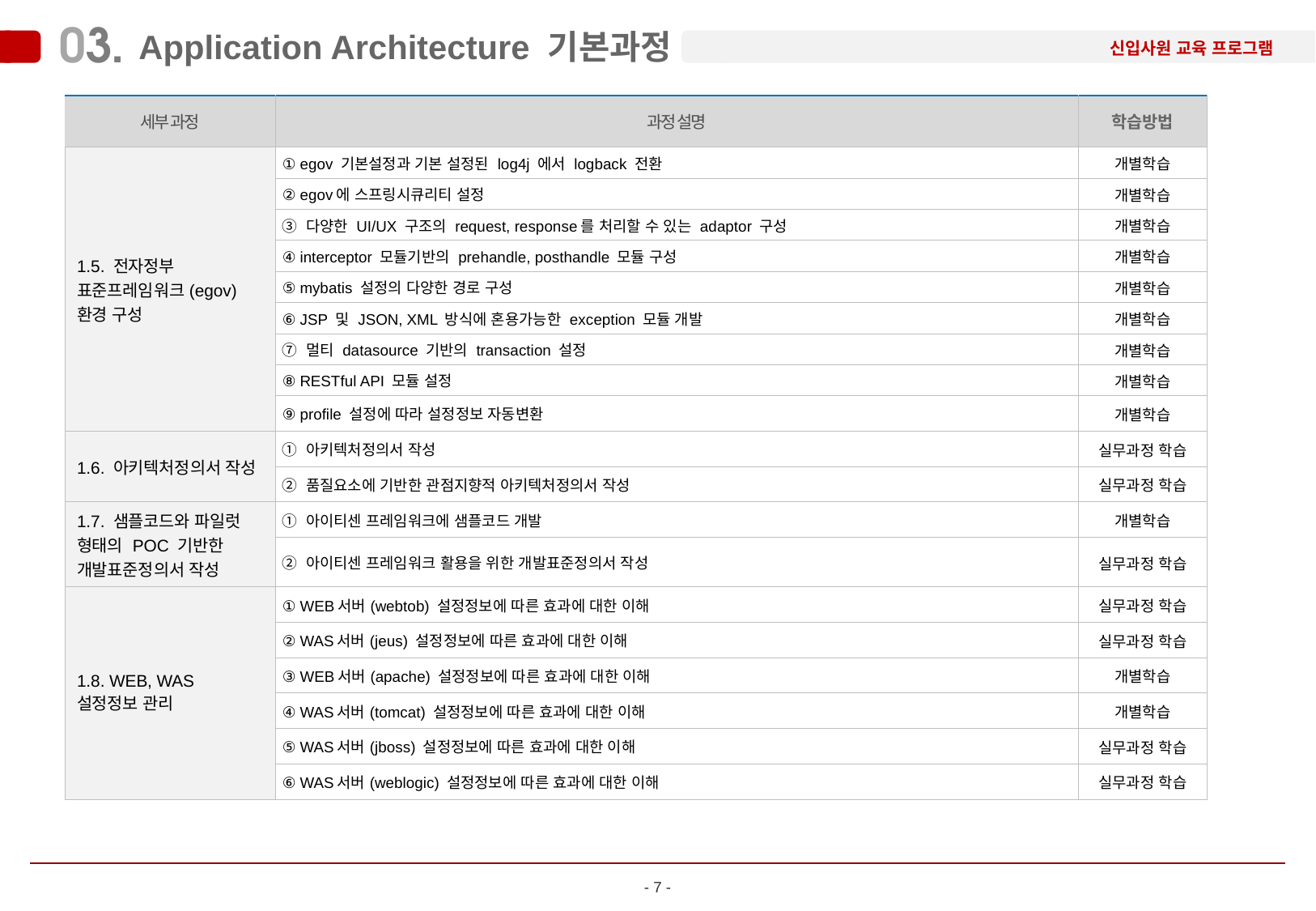

03.
Application Architecture 기본과정
| 세부 과정 | 과정 설명 | 학습방법 |
| --- | --- | --- |
| 1.5. 전자정부 표준프레임워크(egov) 환경 구성 | ① egov 기본설정과 기본 설정된 log4j 에서 logback 전환 | 개별학습 |
|  | ② egov에 스프링시큐리티 설정 | 개별학습 |
|  | ③ 다양한 UI/UX 구조의 request, response를 처리할 수 있는 adaptor 구성 | 개별학습 |
|  | ④ interceptor 모듈기반의 prehandle, posthandle 모듈 구성 | 개별학습 |
|  | ⑤ mybatis 설정의 다양한 경로 구성 | 개별학습 |
|  | ⑥ JSP 및 JSON, XML 방식에 혼용가능한 exception 모듈 개발 | 개별학습 |
|  | ⑦ 멀티 datasource 기반의 transaction 설정 | 개별학습 |
|  | ⑧ RESTful API 모듈 설정 | 개별학습 |
|  | ⑨ profile 설정에 따라 설정정보 자동변환 | 개별학습 |
| 1.6. 아키텍처정의서 작성 | ① 아키텍처정의서 작성 | 실무과정 학습 |
|  | ② 품질요소에 기반한 관점지향적 아키텍처정의서 작성 | 실무과정 학습 |
| 1.7. 샘플코드와 파일럿 형태의 POC 기반한 개발표준정의서 작성 | ① 아이티센 프레임워크에 샘플코드 개발 | 개별학습 |
|  | ② 아이티센 프레임워크 활용을 위한 개발표준정의서 작성 | 실무과정 학습 |
| 1.8. WEB, WAS 설정정보 관리 | ① WEB서버(webtob) 설정정보에 따른 효과에 대한 이해 | 실무과정 학습 |
|  | ② WAS서버(jeus) 설정정보에 따른 효과에 대한 이해 | 실무과정 학습 |
|  | ③ WEB서버(apache) 설정정보에 따른 효과에 대한 이해 | 개별학습 |
|  | ④ WAS서버(tomcat) 설정정보에 따른 효과에 대한 이해 | 개별학습 |
|  | ⑤ WAS서버(jboss) 설정정보에 따른 효과에 대한 이해 | 실무과정 학습 |
|  | ⑥ WAS서버(weblogic) 설정정보에 따른 효과에 대한 이해 | 실무과정 학습 |